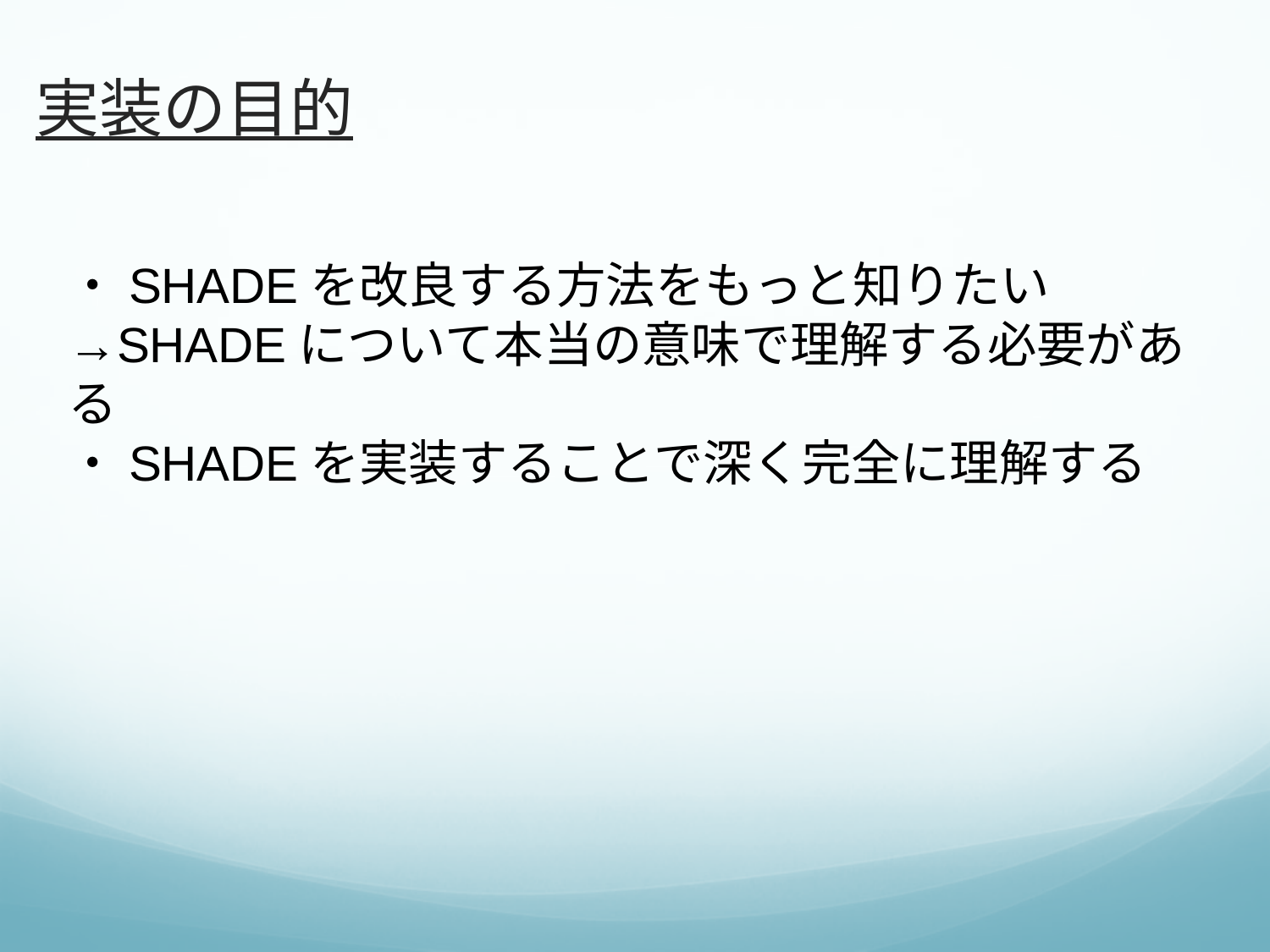

実装の目的
・SHADEを改良する方法をもっと知りたい
→SHADEについて本当の意味で理解する必要がある
・SHADEを実装することで深く完全に理解する